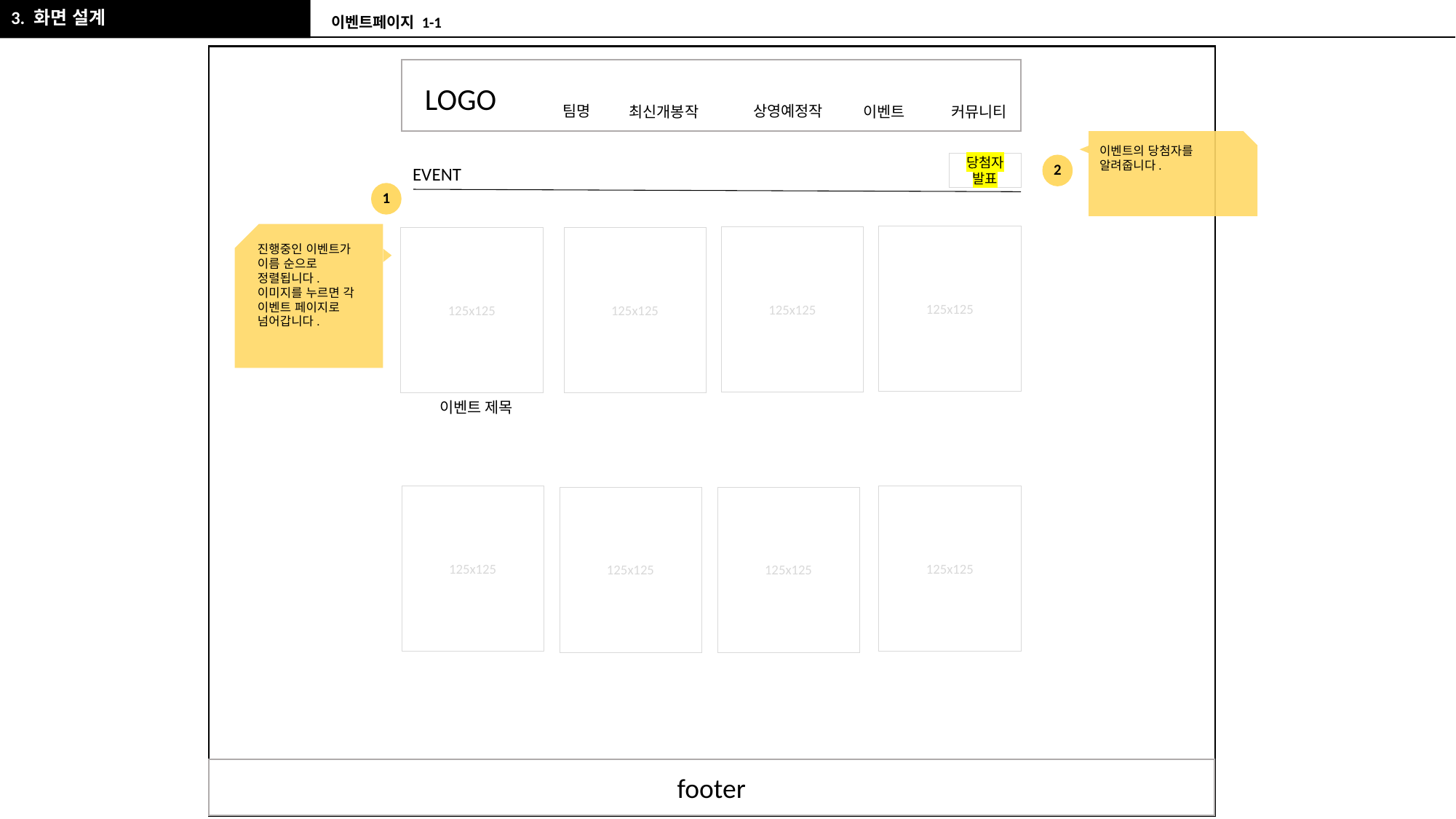

3. 화면 설계
이벤트페이지 1-1

LOGO
상영예정작
팀명
커뮤니티
최신개봉작
이벤트
이벤트의 당첨자를 알려줍니다.

당첨자발표
2

EVENT
1

진행중인 이벤트가 이름 순으로 정렬됩니다.  이미지를 누르면 각 이벤트 페이지로 넘어갑니다.

125x125
125x125
125x125
125x125

이벤트 제목
125x125
125x125
125x125
125x125
footer